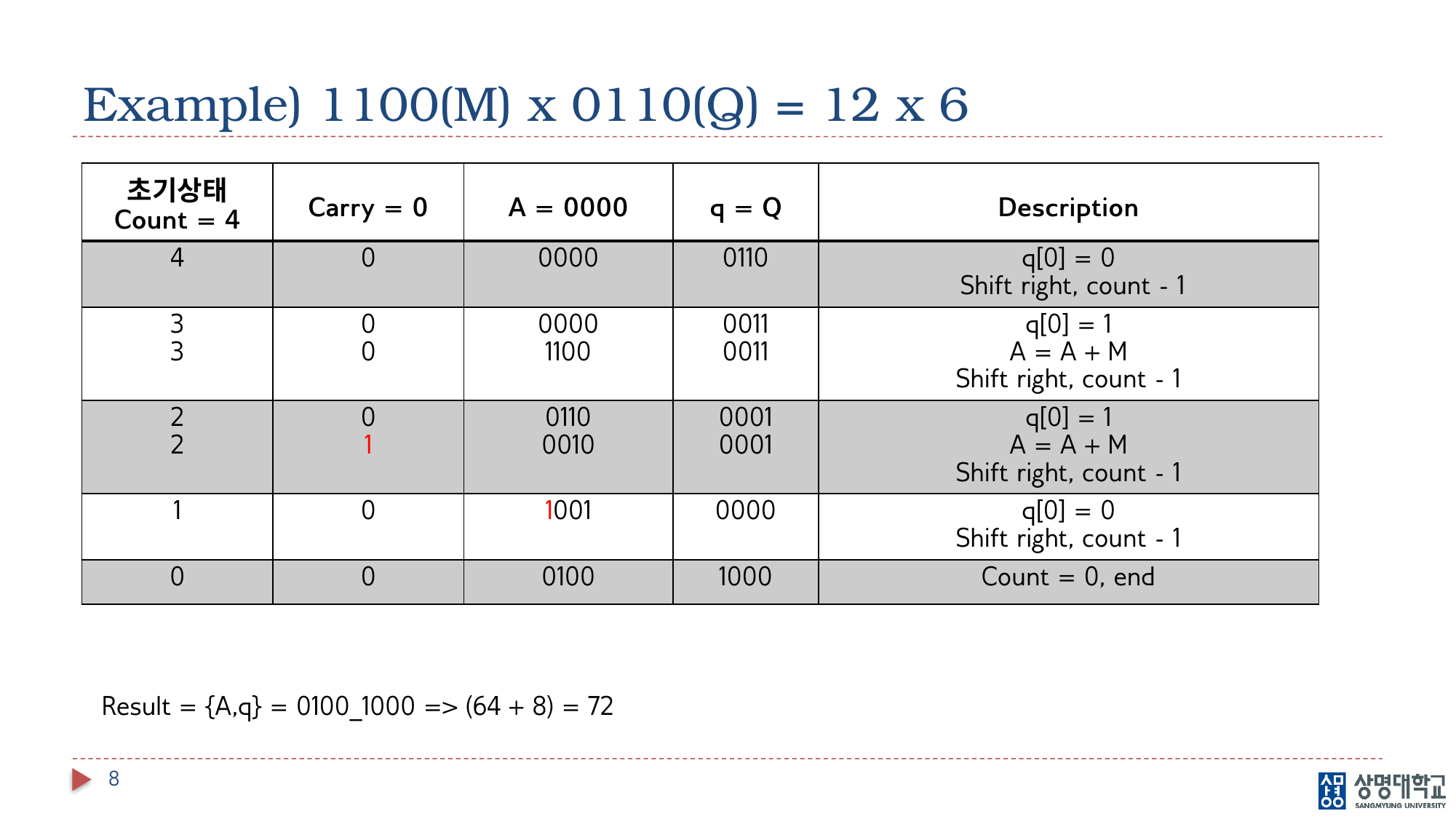

# Example) 1100(M) x 0110(Q) = 12 x 6
| 초기상태 Count = 4 | Carry = 0 | A = 0000 | q = Q | Description |
| --- | --- | --- | --- | --- |
| 4 | 0 | 0000 | 0110 | q[0] = 0 Shift right, count - 1 |
| 3 3 | 0 0 | 0000 1100 | 0011 0011 | q[0] = 1 A = A + M Shift right, count - 1 |
| 2 2 | 0 1 | 0110 0010 | 0001 0001 | q[0] = 1 A = A + M Shift right, count - 1 |
| 1 | 0 | 1001 | 0000 | q[0] = 0 Shift right, count - 1 |
| 0 | 0 | 0100 | 1000 | Count = 0, end |
Result = {A,q} = 0100_1000 => (64 + 8) = 72
8